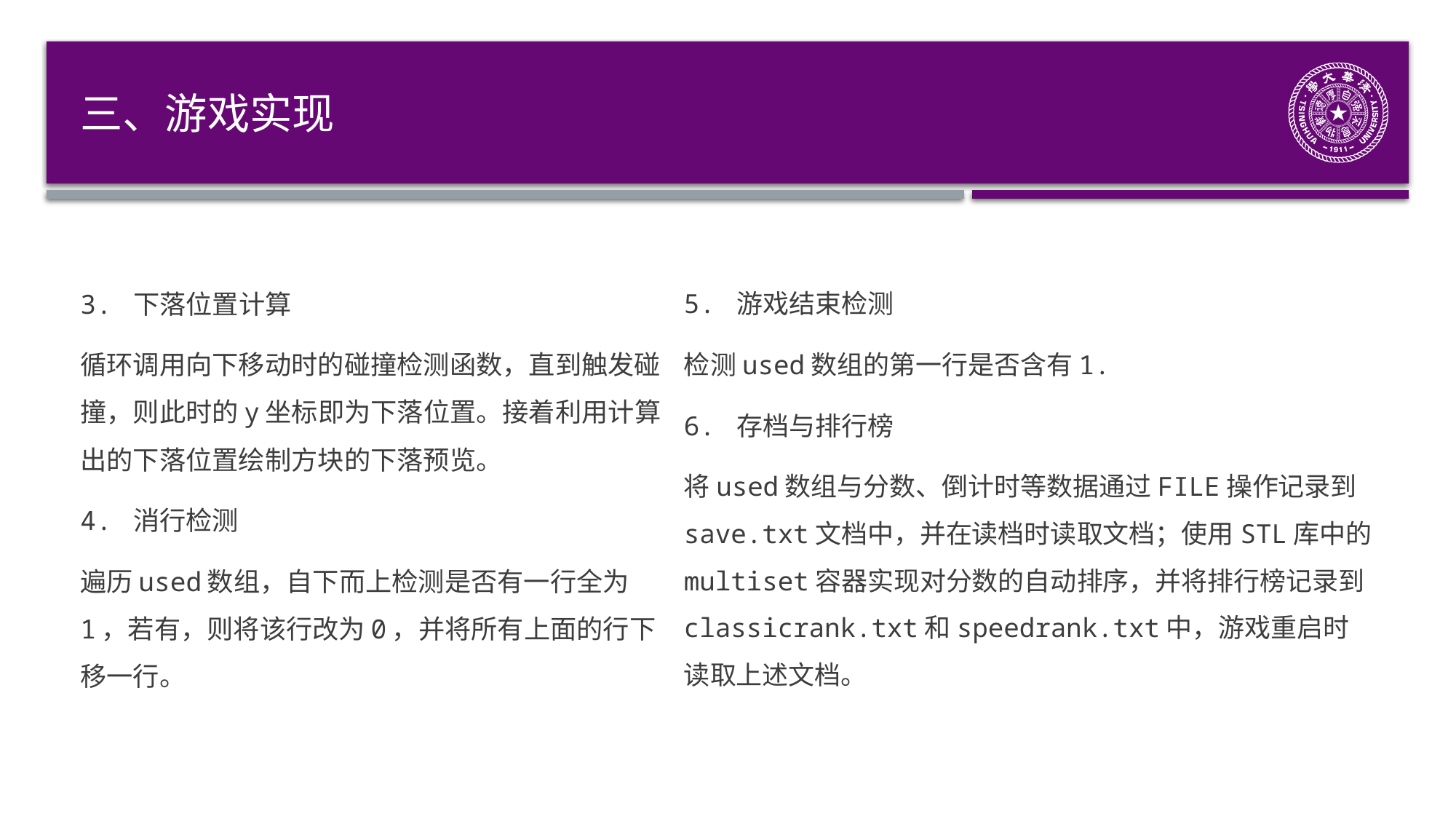

# 三、游戏实现
3. 下落位置计算
循环调用向下移动时的碰撞检测函数，直到触发碰撞，则此时的y坐标即为下落位置。接着利用计算出的下落位置绘制方块的下落预览。
4. 消行检测
遍历used数组，自下而上检测是否有一行全为1，若有，则将该行改为0，并将所有上面的行下移一行。

5. 游戏结束检测
检测used数组的第一行是否含有1.
6. 存档与排行榜
将used数组与分数、倒计时等数据通过FILE操作记录到save.txt文档中，并在读档时读取文档；使用STL库中的multiset容器实现对分数的自动排序，并将排行榜记录到classicrank.txt和speedrank.txt中，游戏重启时读取上述文档。